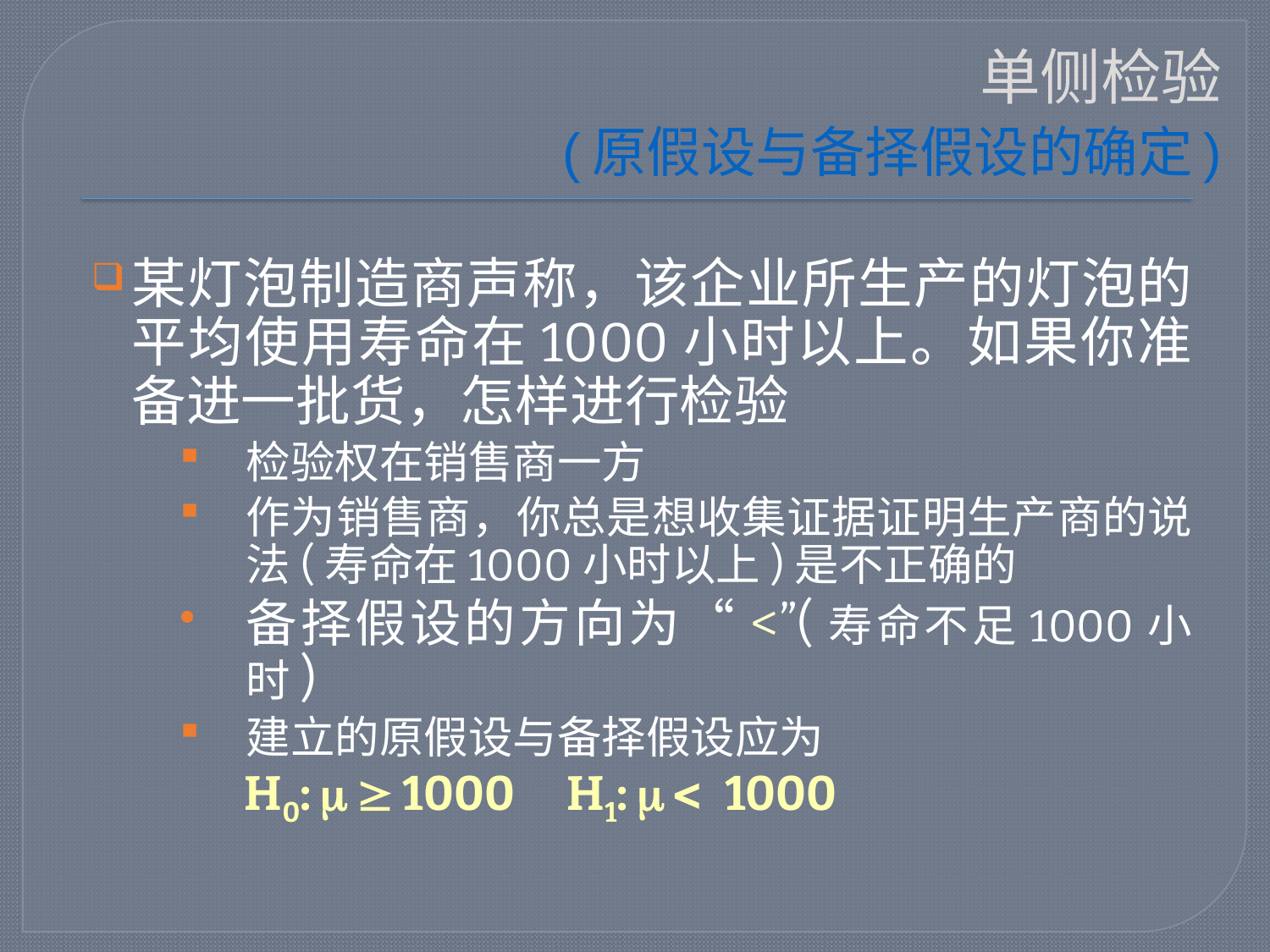

# 单侧检验 (原假设与备择假设的确定)
某灯泡制造商声称，该企业所生产的灯泡的平均使用寿命在1000小时以上。如果你准备进一批货，怎样进行检验
检验权在销售商一方
作为销售商，你总是想收集证据证明生产商的说法(寿命在1000小时以上)是不正确的
备择假设的方向为“<”(寿命不足1000小时)
建立的原假设与备择假设应为
                H0: μ ≥ 1000      H1: μ < 1000